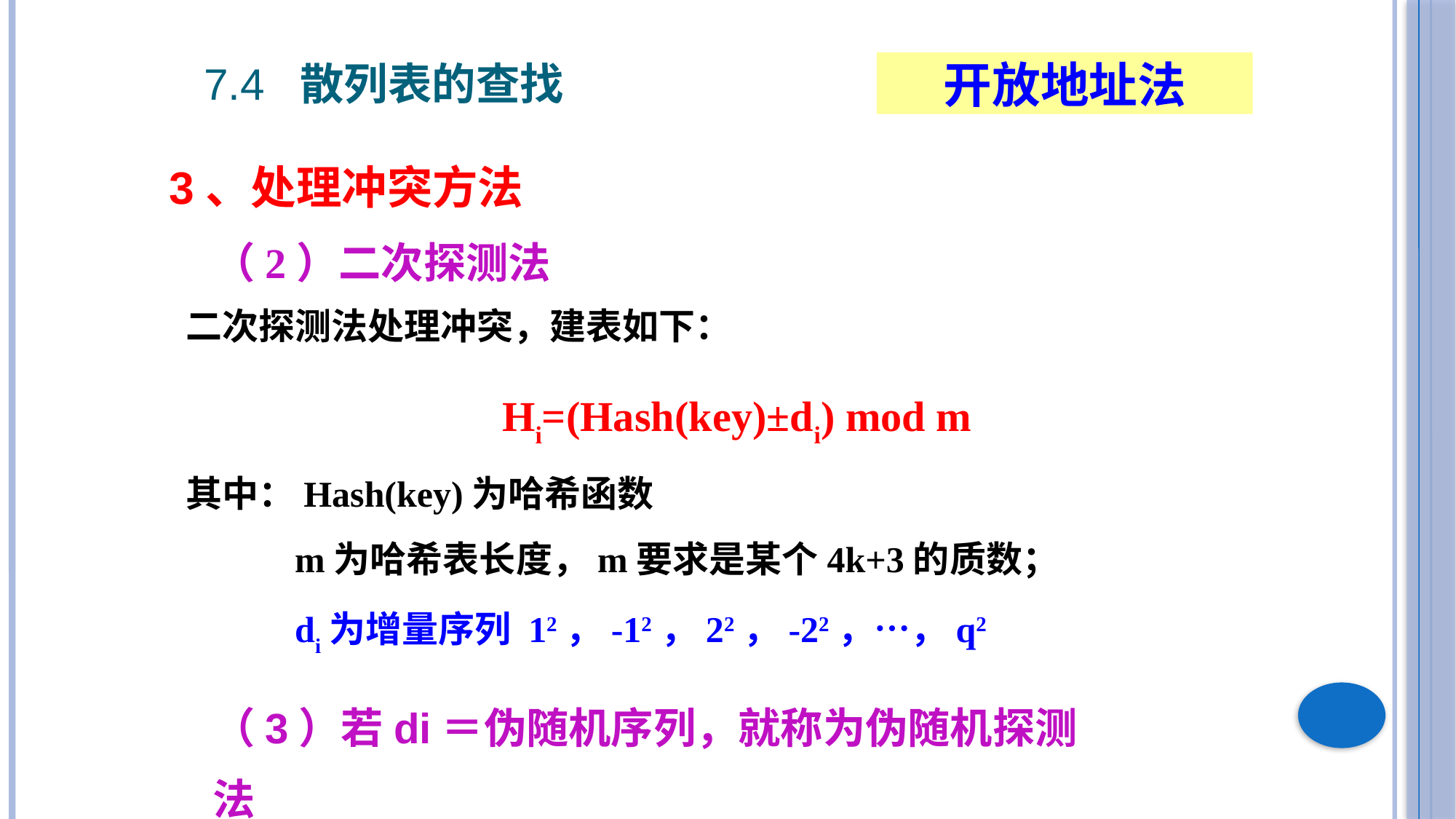

7.4  散列表的查找
开放地址法
3、处理冲突方法
（2）二次探测法
二次探测法处理冲突，建表如下：
Hi=(Hash(key)±di) mod m
其中：Hash(key)为哈希函数
            m为哈希表长度，m要求是某个4k+3的质数；
            di为增量序列 12，-12，22，-22，…，q2
（3）若di＝伪随机序列，就称为伪随机探测法